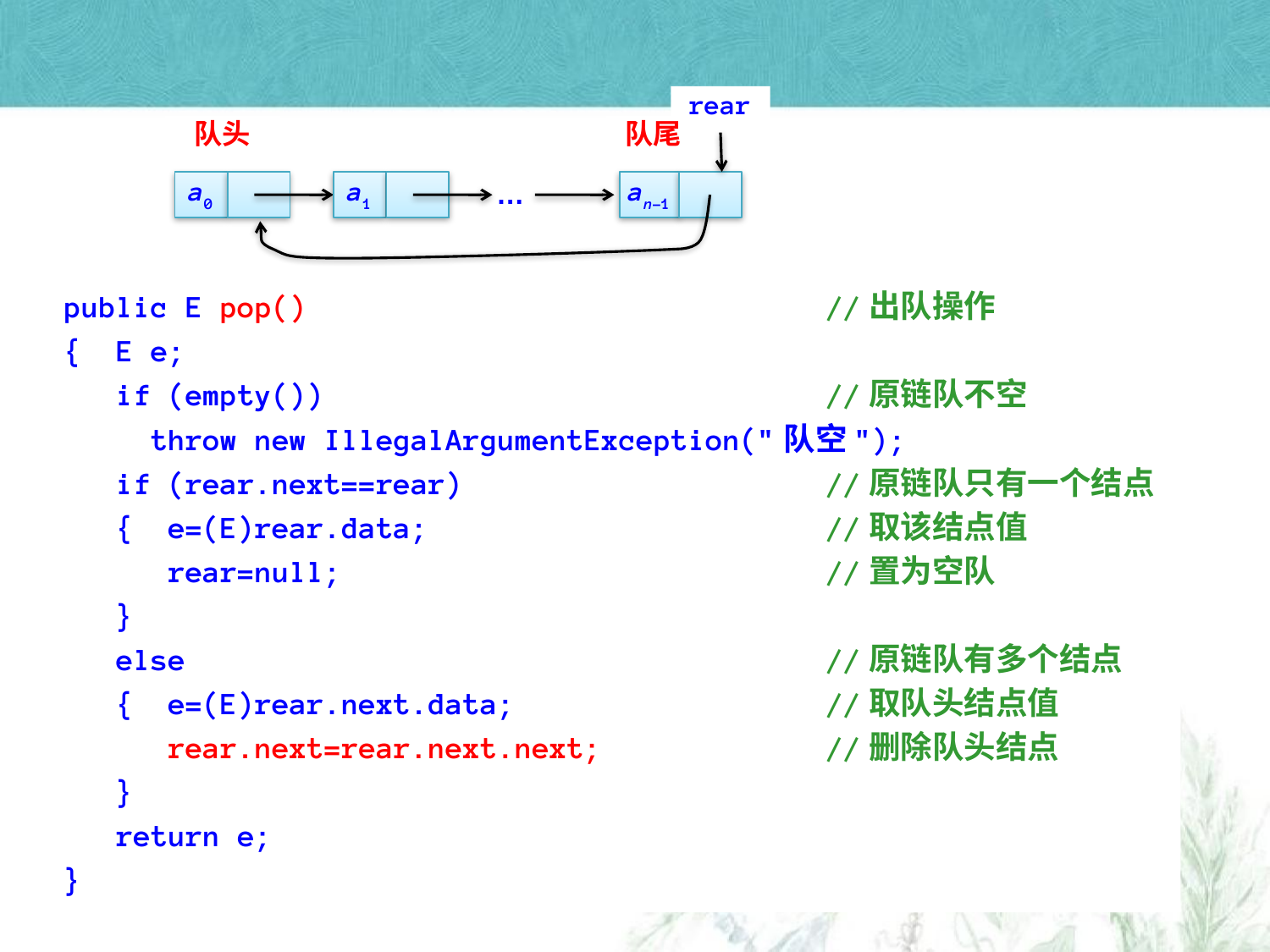

rear
队头
队尾
a0

a1

an-1

…

public E pop()					//出队操作
{  E e;
   if (empty())				//原链队不空
     throw new IllegalArgumentException("队空");
   if (rear.next==rear)			//原链队只有一个结点
   {  e=(E)rear.data;				//取该结点值
      rear=null;				//置为空队
   }
   else						//原链队有多个结点
   {  e=(E)rear.next.data;			//取队头结点值
      rear.next=rear.next.next;		//删除队头结点
   }
   return e;
}